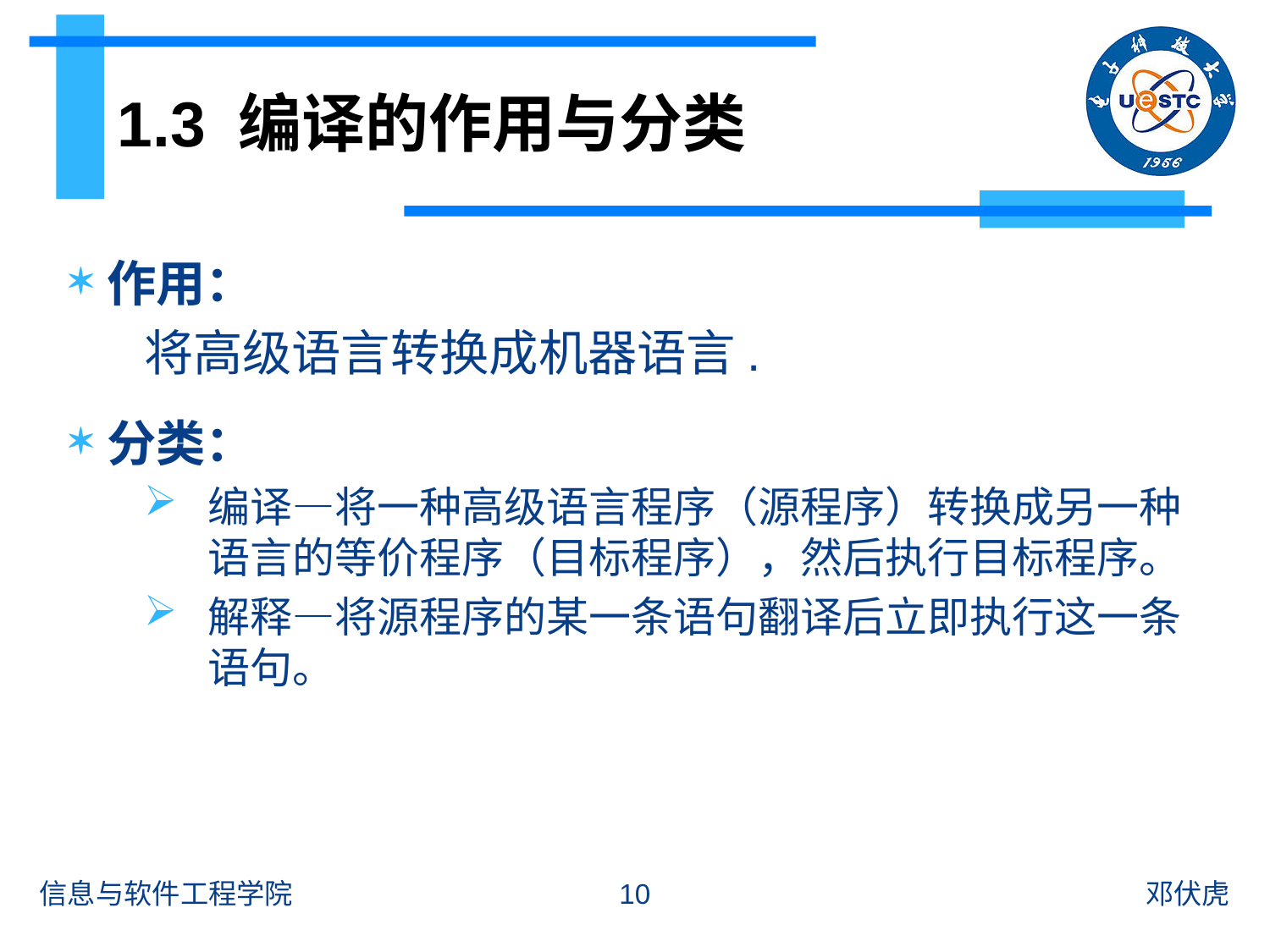

# 1.3 编译的作用与分类
作用：
将高级语言转换成机器语言.
分类：
编译—将一种高级语言程序（源程序）转换成另一种语言的等价程序（目标程序），然后执行目标程序。
解释—将源程序的某一条语句翻译后立即执行这一条语句。
10
信息与软件工程学院
邓伏虎